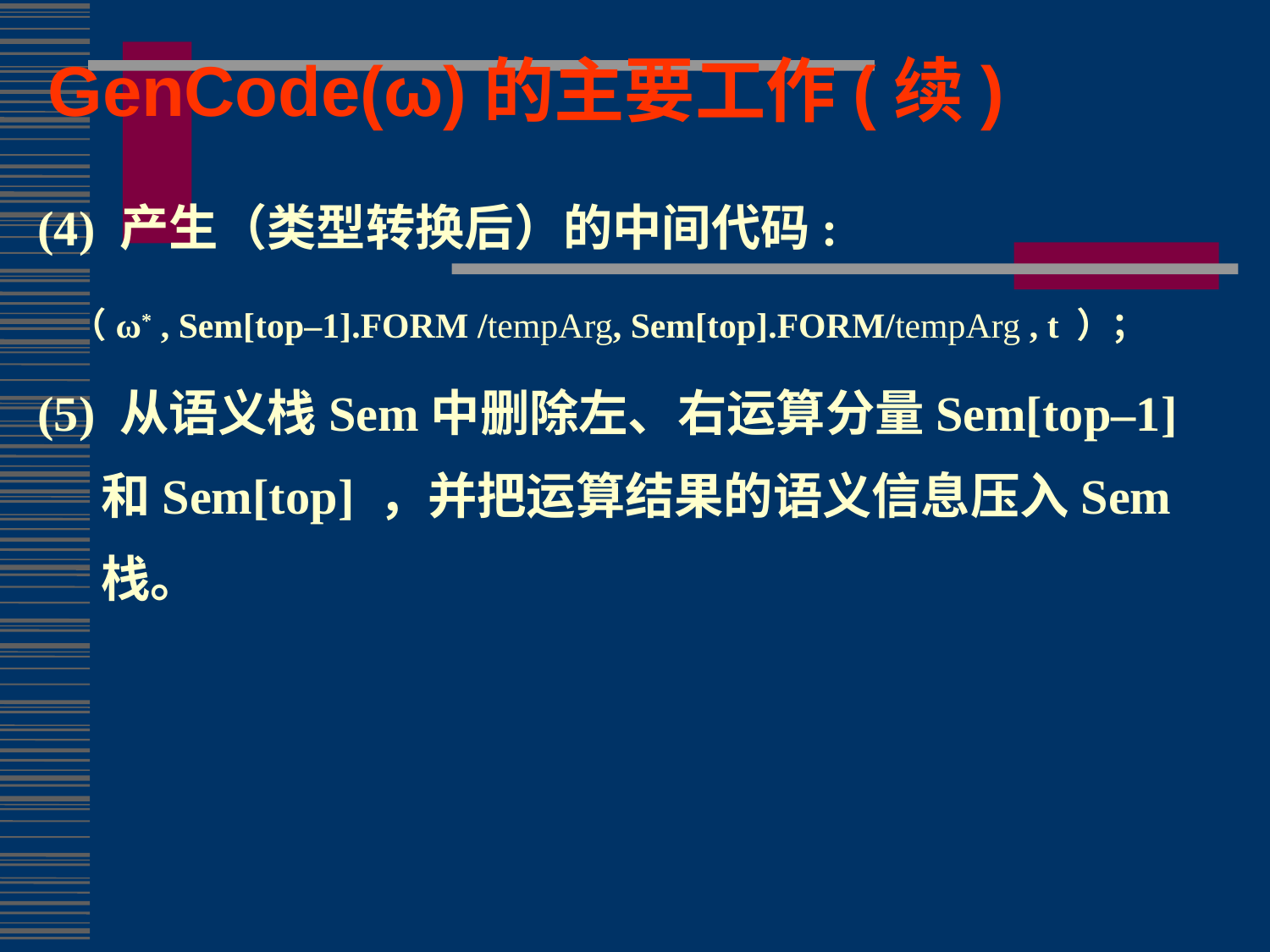

# GenCode(ω)的主要工作(续)
(4) 产生（类型转换后）的中间代码:
  （ω* , Sem[top–1].FORM /tempArg, Sem[top].FORM/tempArg , t ）；
(5) 从语义栈Sem中删除左、右运算分量Sem[top–1] 和Sem[top] ，并把运算结果的语义信息压入Sem栈。